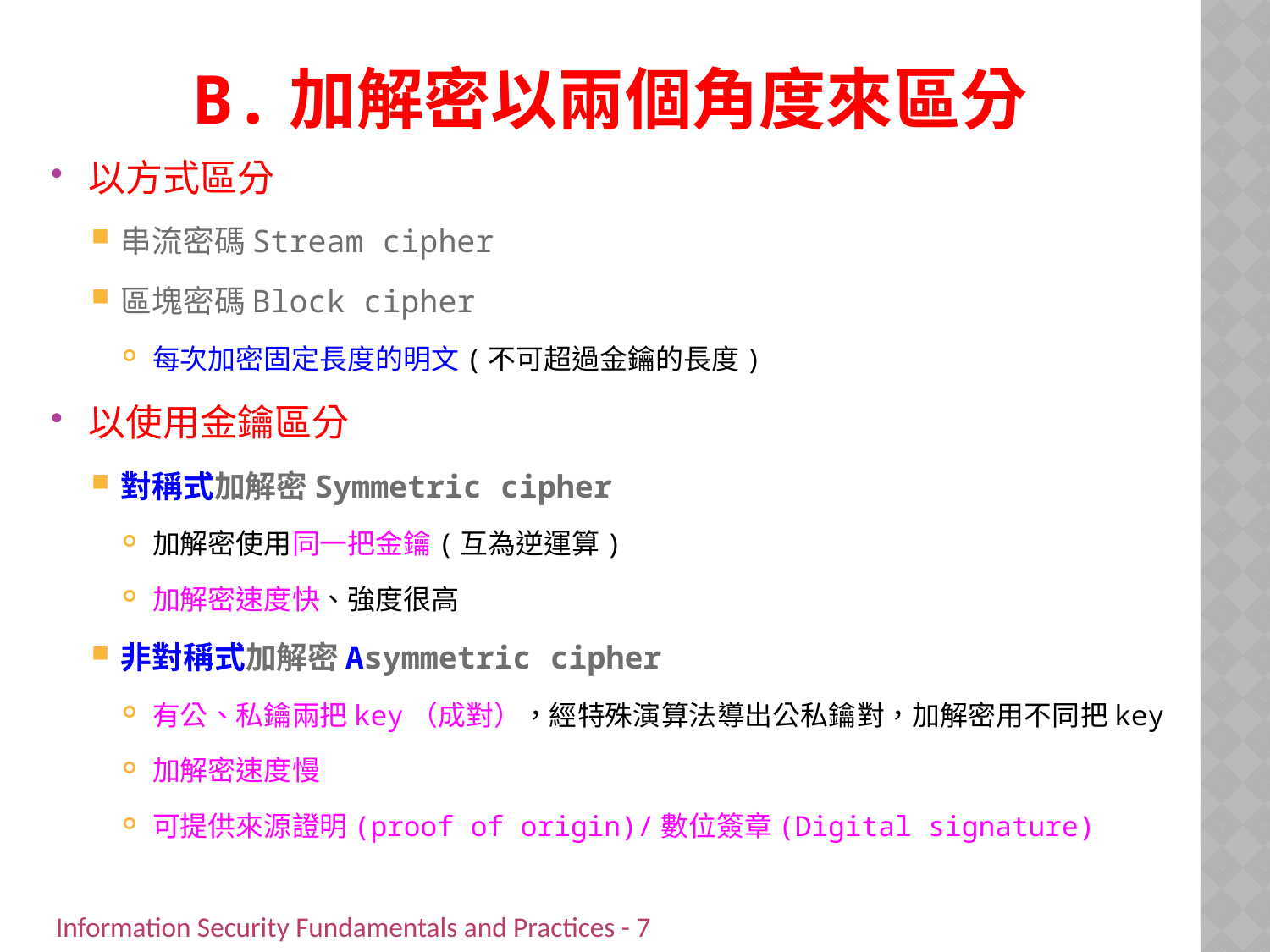

# B.加解密以兩個角度來區分
以方式區分
串流密碼Stream cipher
區塊密碼Block cipher
每次加密固定長度的明文(不可超過金鑰的長度)
以使用金鑰區分
對稱式加解密Symmetric cipher
加解密使用同一把金鑰(互為逆運算)
加解密速度快、強度很高
非對稱式加解密Asymmetric cipher
有公、私鑰兩把key（成對），經特殊演算法導出公私鑰對，加解密用不同把key
加解密速度慢
可提供來源證明(proof of origin)/數位簽章(Digital signature)